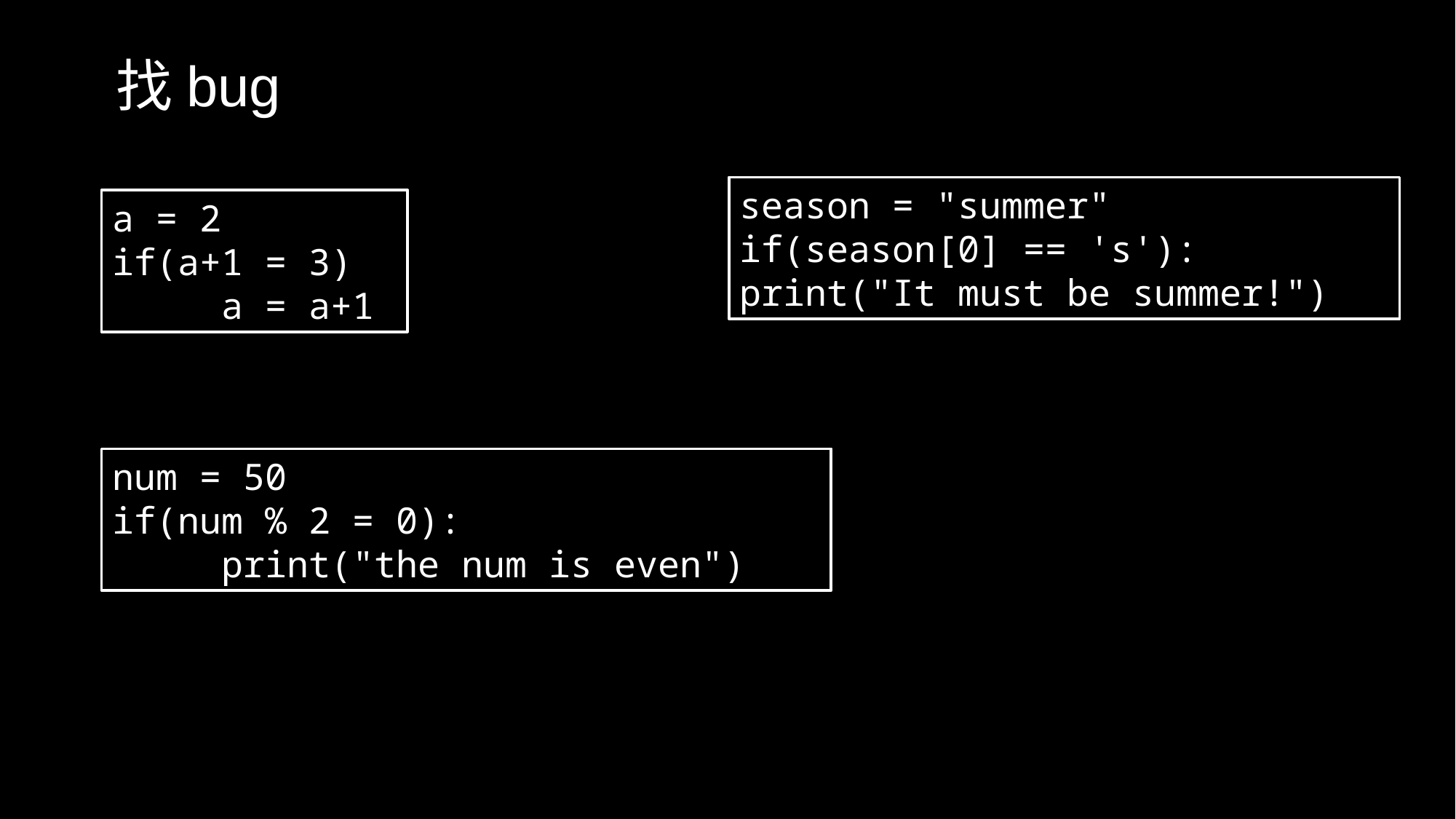

找bug
season = "summer"
if(season[0] == 's'):
print("It must be summer!")
a = 2
if(a+1 = 3)
	a = a+1
num = 50
if(num % 2 = 0):
	print("the num is even")